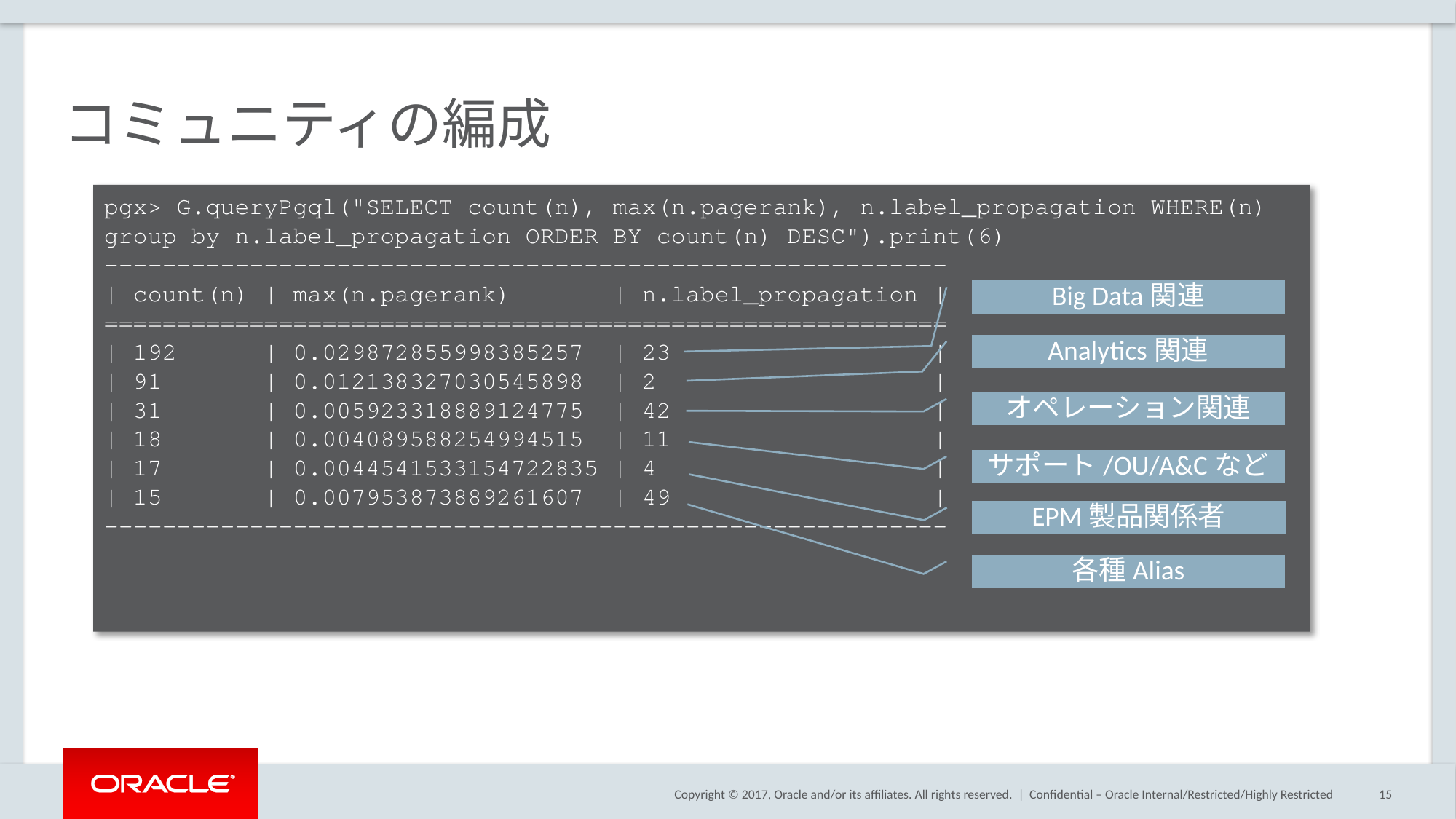

# コミュニティの編成
pgx> G.queryPgql("SELECT count(n), max(n.pagerank), n.label_propagation WHERE(n) group by n.label_propagation ORDER BY count(n) DESC").print(6)
----------------------------------------------------------
| count(n) | max(n.pagerank)       | n.label_propagation |
==========================================================
| 192      | 0.029872855998385257  | 23                  |
| 91       | 0.012138327030545898  | 2                   |
| 31       | 0.005923318889124775  | 42                  |
| 18       | 0.004089588254994515  | 11                  |
| 17       | 0.0044541533154722835 | 4                   |
| 15       | 0.007953873889261607  | 49                  |
----------------------------------------------------------

Big Data関連
Analytics関連
オペレーション関連
サポート/OU/A&Cなど
EPM製品関係者
各種Alias
Confidential – Oracle Internal/Restricted/Highly Restricted
15